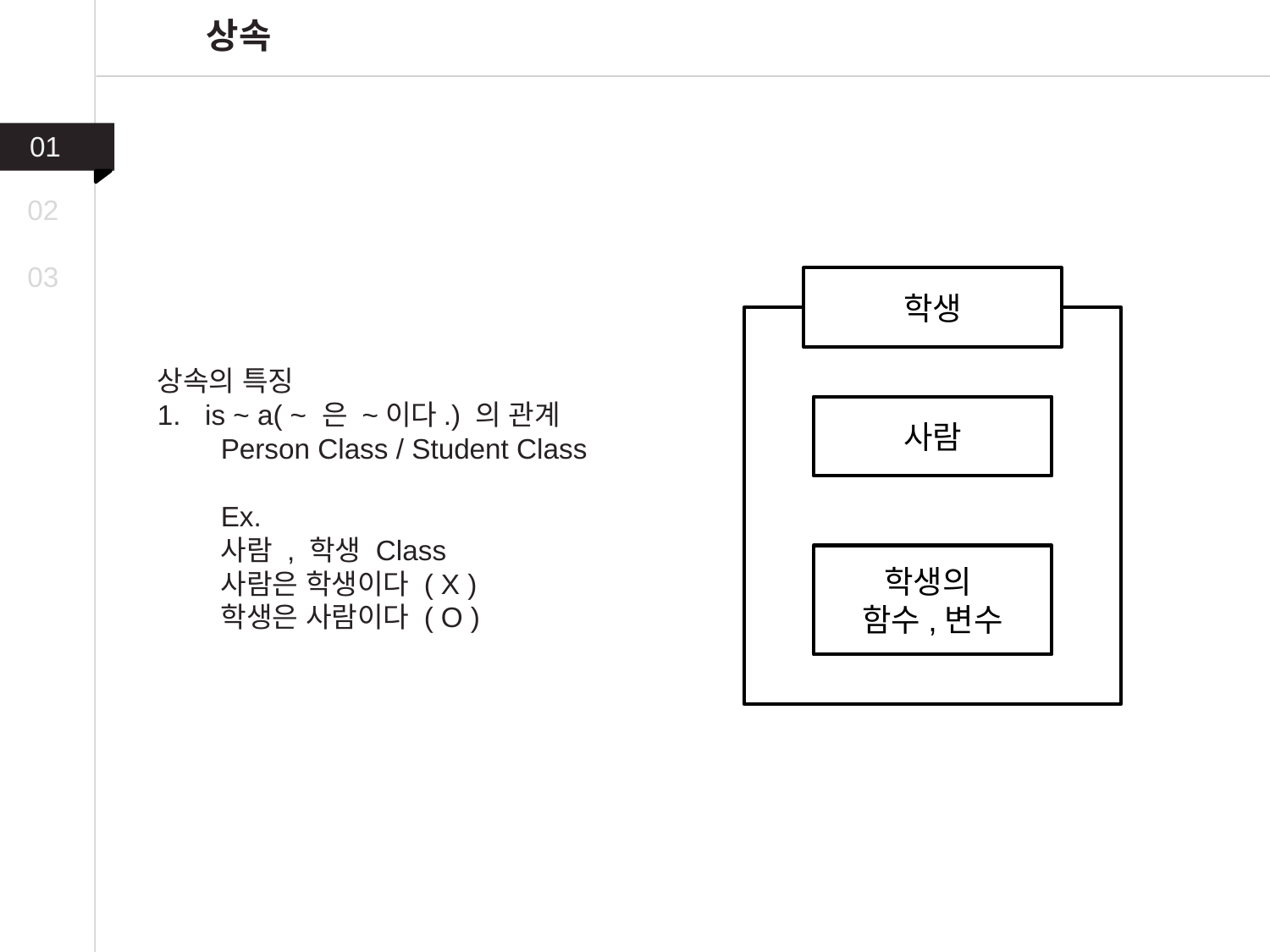

상속
01

02
03
학생

상속의 특징
is ~ a( ~ 은 ~이다.) 의 관계
Person Class / Student Class

Ex.
사람 , 학생 Class
사람은 학생이다 ( X )
학생은 사람이다 ( O )
사람
학생의
함수,변수